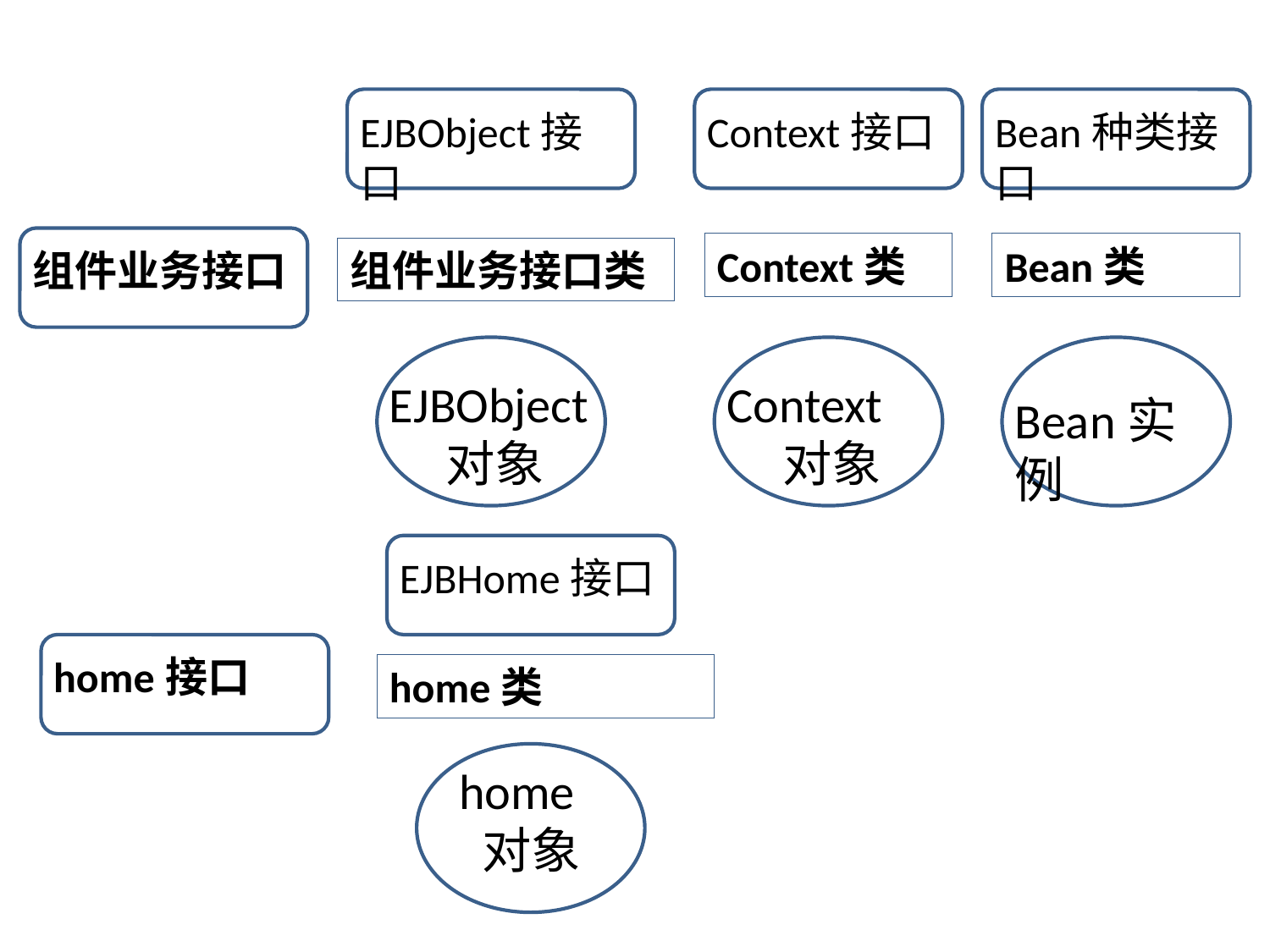

EJBObject接口

Context接口

Bean种类接口

组件业务接口
Context类
Bean类
组件业务接口类

EJBObject
    对象

Context
    对象

Bean实例

EJBHome接口

home接口
home类

home
 对象